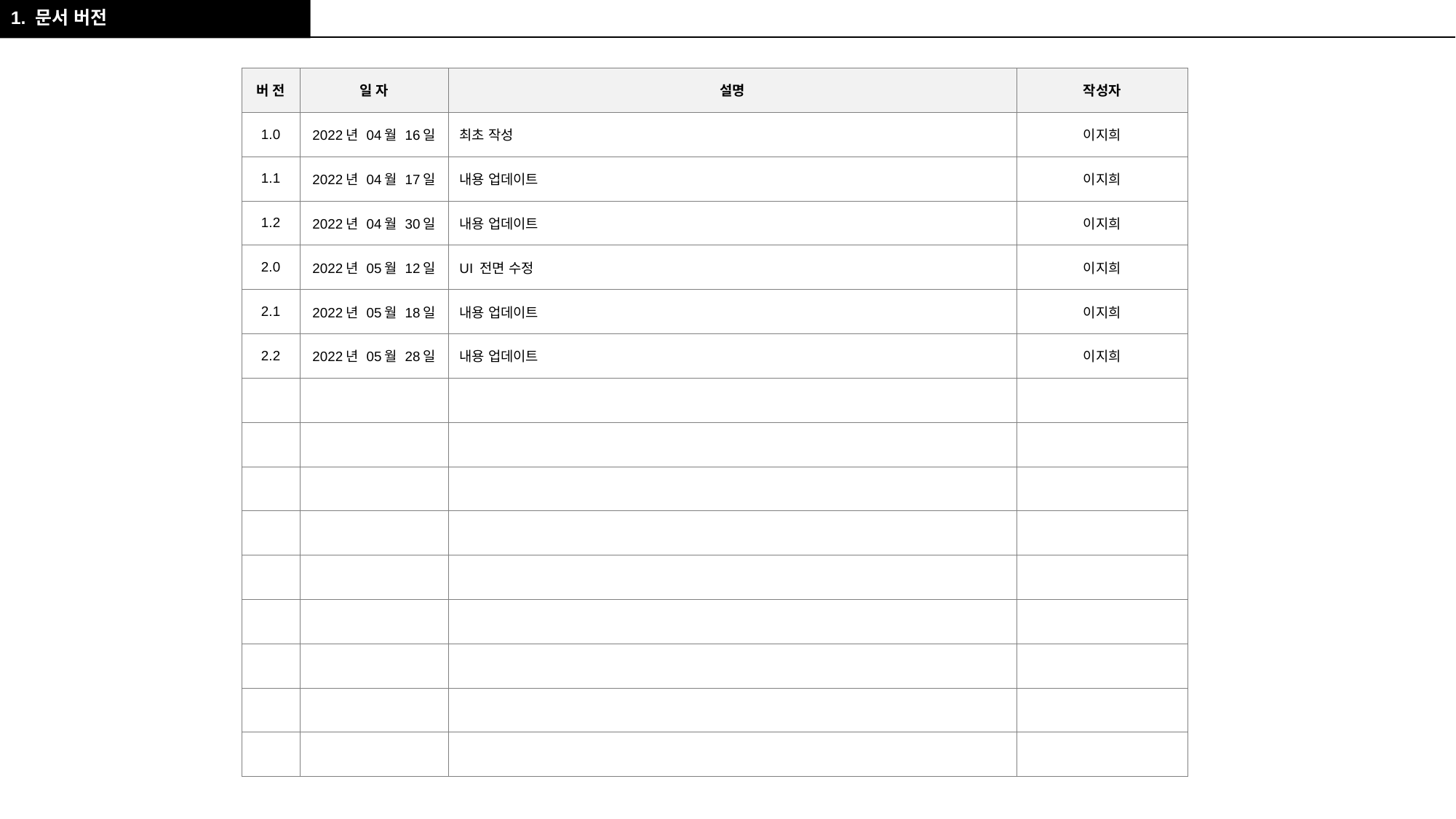

1. 문서 버전
| 버 전 | 일 자 | 설명 | 작성자 |
| --- | --- | --- | --- |
| 1.0 | 2022년 04월 16일 | 최초 작성 | 이지희 |
| 1.1 | 2022년 04월 17일 | 내용 업데이트 | 이지희 |
| 1.2 | 2022년 04월 30일 | 내용 업데이트 | 이지희 |
| 2.0 | 2022년 05월 12일 | UI 전면 수정 | 이지희 |
| 2.1 | 2022년 05월 18일 | 내용 업데이트 | 이지희 |
| 2.2 | 2022년 05월 28일 | 내용 업데이트 | 이지희 |
|  |  |  |  |
|  |  |  |  |
|  |  |  |  |
|  |  |  |  |
|  |  |  |  |
|  |  |  |  |
|  |  |  |  |
|  |  |  |  |
|  |  |  |  |